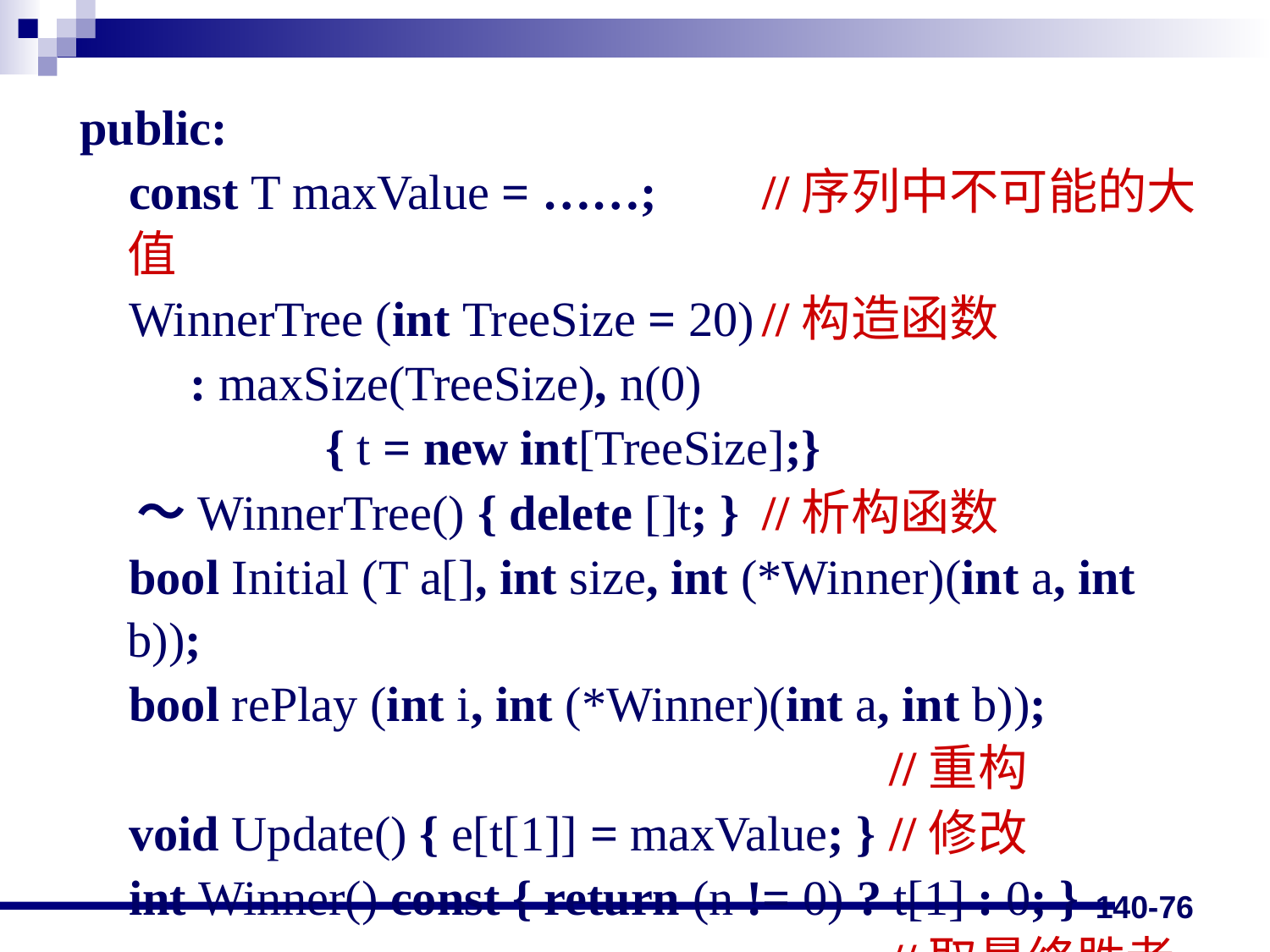

public:
    const T maxValue = ……;	//序列中不可能的大值
    WinnerTree (int TreeSize = 20)	//构造函数
         : maxSize(TreeSize), n(0)
                    { t = new int[TreeSize];}
    ～WinnerTree() { delete []t; }	//析构函数
    bool Initial (T a[], int size, int (*Winner)(int a, int b));
    bool rePlay (int i, int (*Winner)(int a, int b));
							//重构
    void Update() { e[t[1]] = maxValue; }	//修改
    int Winner() const { return (n != 0) ? t[1] : 0; }							//取最终胜者
140-76